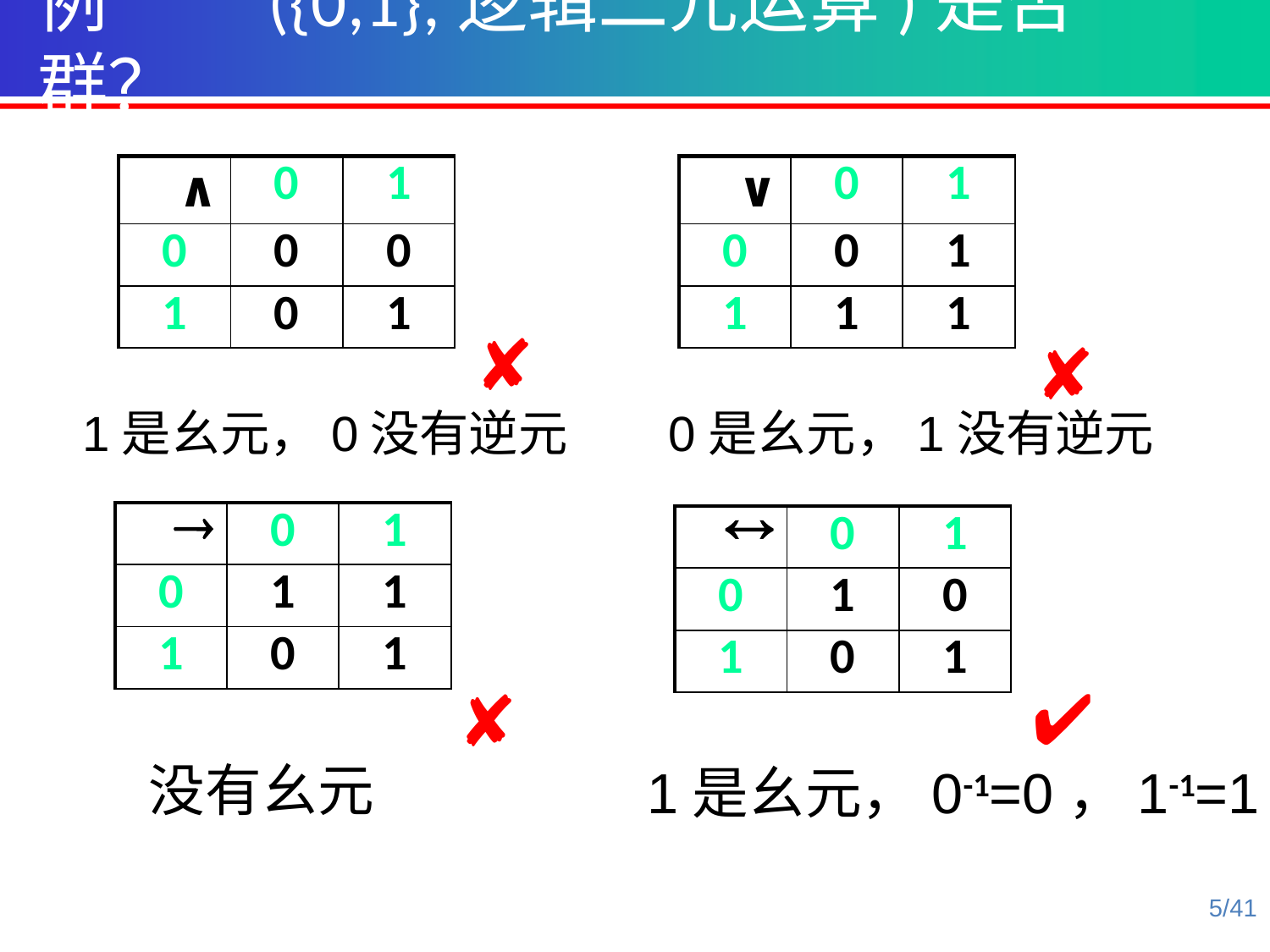

例         ({0,1},逻辑二元运算)是否群？
| ∧ | 0 | 1 |
| --- | --- | --- |
| 0 | 0 | 0 |
| 1 | 0 | 1 |
| ∨ | 0 | 1 |
| --- | --- | --- |
| 0 | 0 | 1 |
| 1 | 1 | 1 |
✘
✘
1是幺元，0没有逆元
0是幺元，1没有逆元
| → | 0 | 1 |
| --- | --- | --- |
| 0 | 1 | 1 |
| 1 | 0 | 1 |
| ↔ | 0 | 1 |
| --- | --- | --- |
| 0 | 1 | 0 |
| 1 | 0 | 1 |
✔
✘
没有幺元
1是幺元，0-1=0，1-1=1

5/41